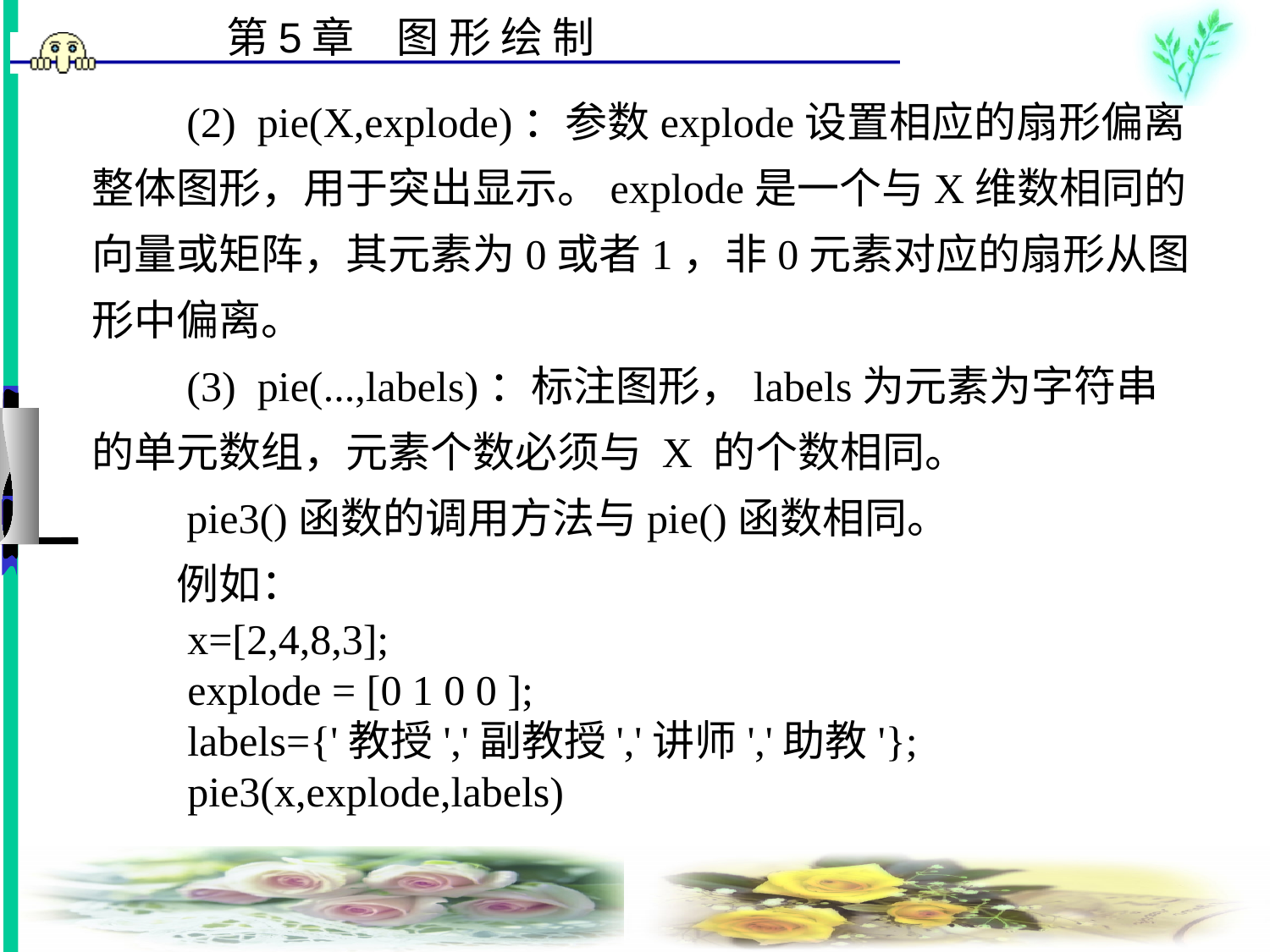

# (2)  pie(X,explode)：参数explode设置相应的扇形偏离整体图形，用于突出显示。explode是一个与X维数相同的向量或矩阵，其元素为0或者1，非0元素对应的扇形从图形中偏离。 　　(3)  pie(...,labels)：标注图形，labels为元素为字符串的单元数组，元素个数必须与 X 的个数相同。 　　pie3()函数的调用方法与pie()函数相同。 　　例如：
x=[2,4,8,3];
explode = [0 1 0 0 ];
labels={'教授','副教授','讲师','助教'};
pie3(x,explode,labels)